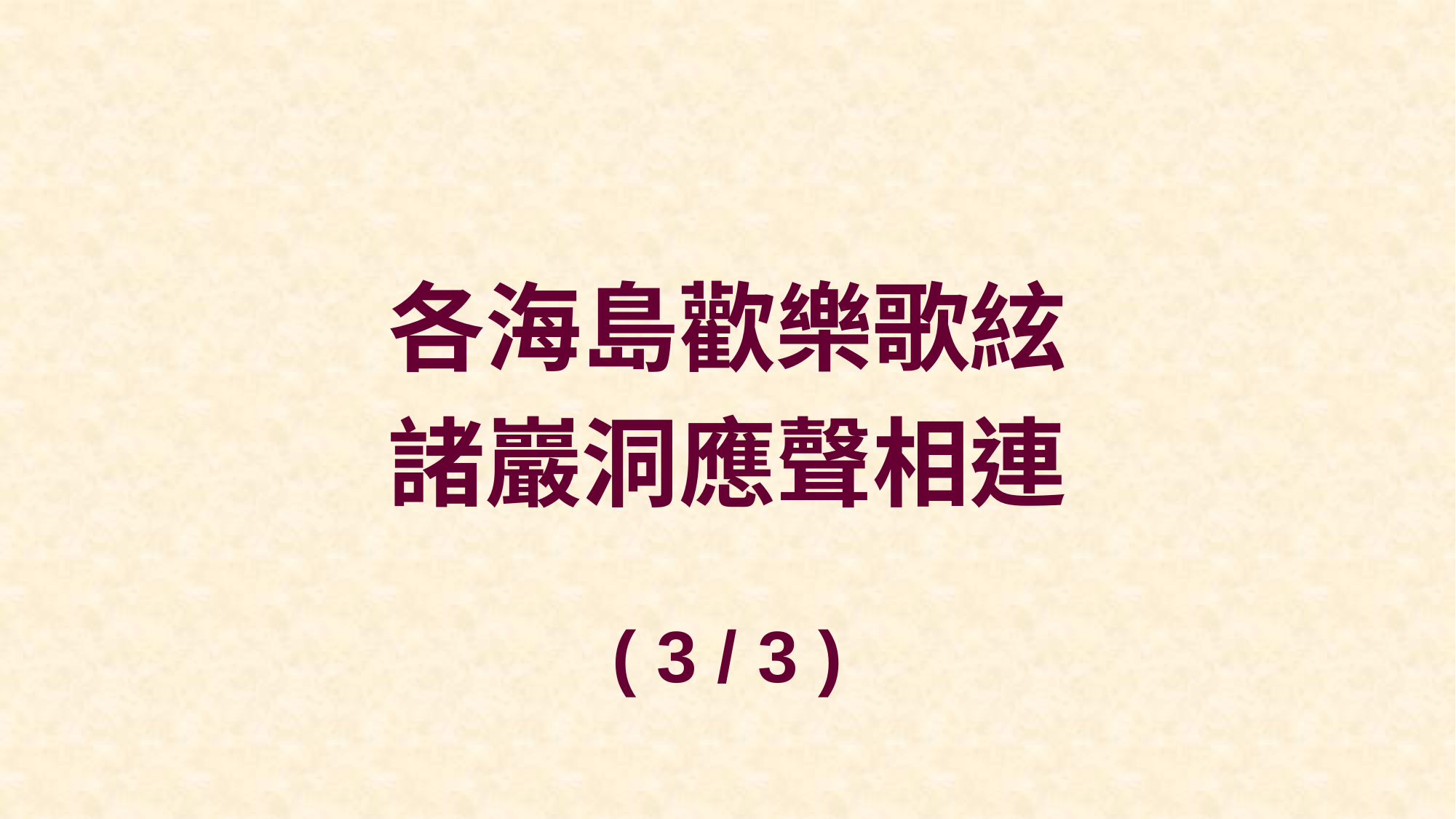

各海島歡樂歌絃
諸巖洞應聲相連
( 3 / 3 )